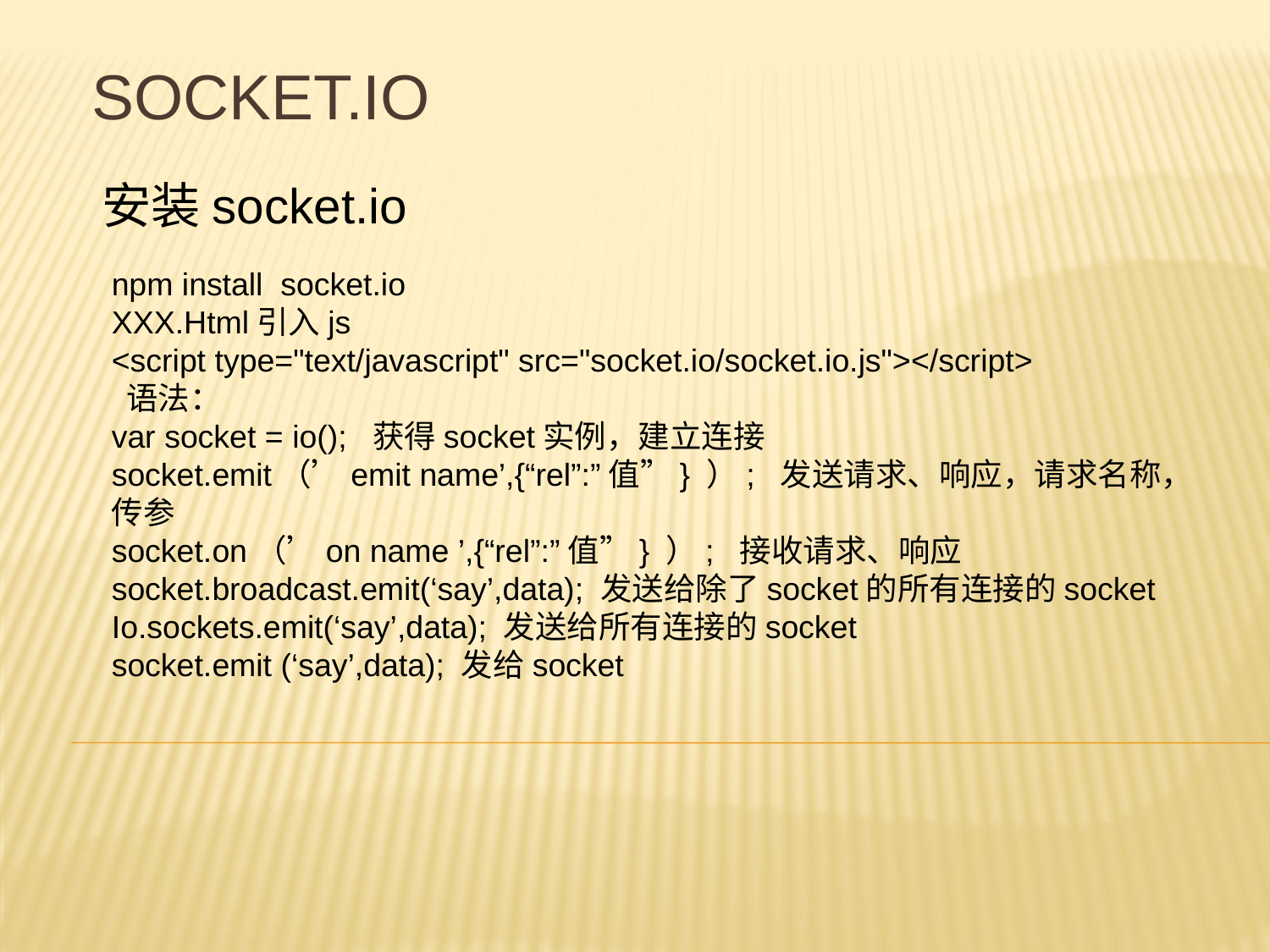

# Socket.io
安装socket.io
npm install  socket.io
XXX.Html引入js
<script type="text/javascript" src="socket.io/socket.io.js"></script>
 语法：
var socket = io();  获得socket实例，建立连接
socket.emit（’emit name’,{“rel”:”值”} ）;  发送请求、响应，请求名称，传参
socket.on（’on name ’,{“rel”:”值”} ）;  接收请求、响应
socket.broadcast.emit(‘say’,data); 发送给除了socket的所有连接的socket
Io.sockets.emit(‘say’,data); 发送给所有连接的socket
socket.emit (‘say’,data); 发给socket